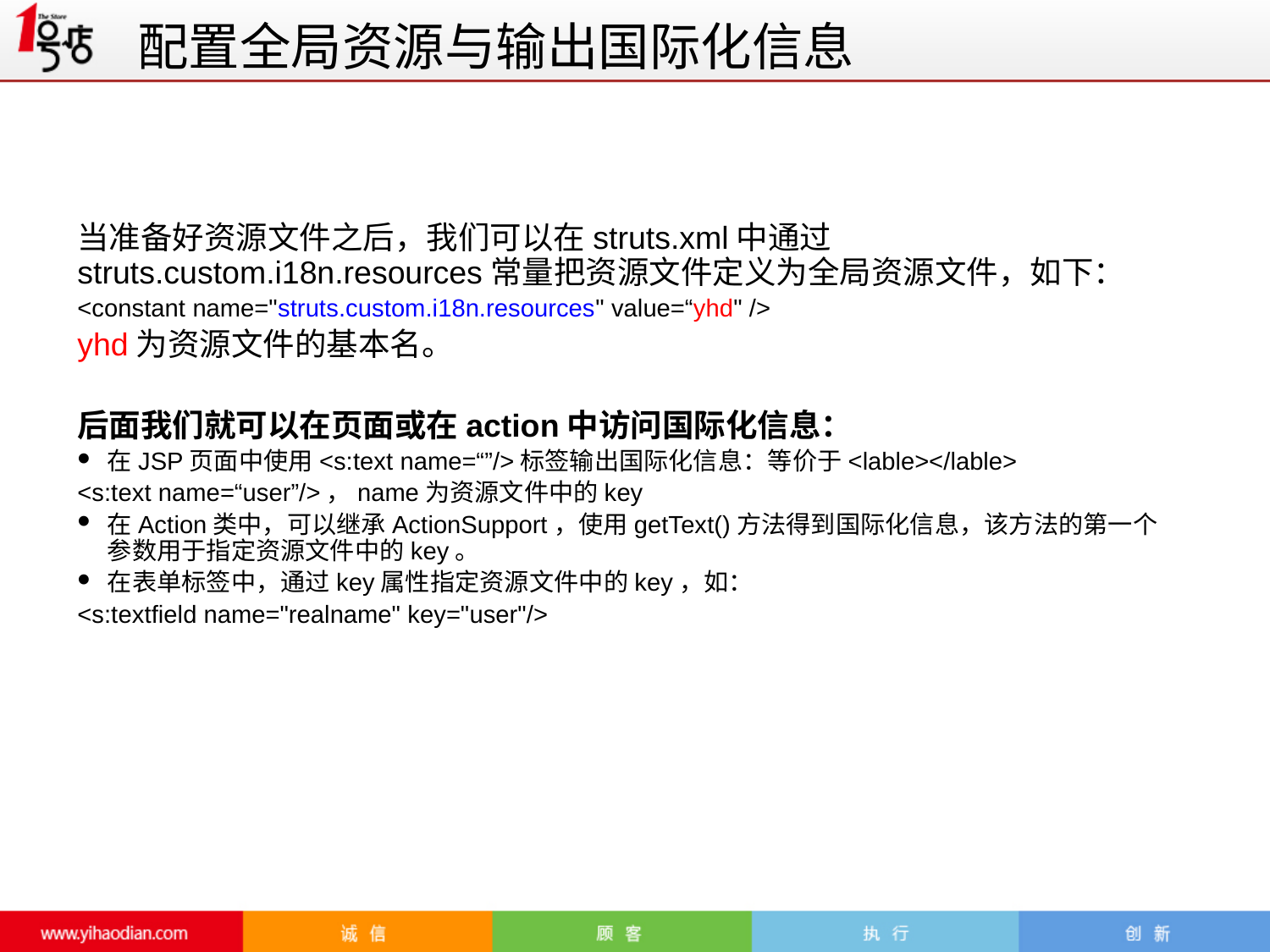

# 配置全局资源与输出国际化信息
当准备好资源文件之后，我们可以在struts.xml中通过struts.custom.i18n.resources常量把资源文件定义为全局资源文件，如下：
<constant name="struts.custom.i18n.resources" value=“yhd" />
yhd为资源文件的基本名。

后面我们就可以在页面或在action中访问国际化信息：
在JSP页面中使用<s:text name=“”/>标签输出国际化信息：等价于<lable></lable>
<s:text name=“user”/>，name为资源文件中的key
在Action类中，可以继承ActionSupport，使用getText()方法得到国际化信息，该方法的第一个参数用于指定资源文件中的key。
在表单标签中，通过key属性指定资源文件中的key，如：
<s:textfield name="realname" key="user"/>